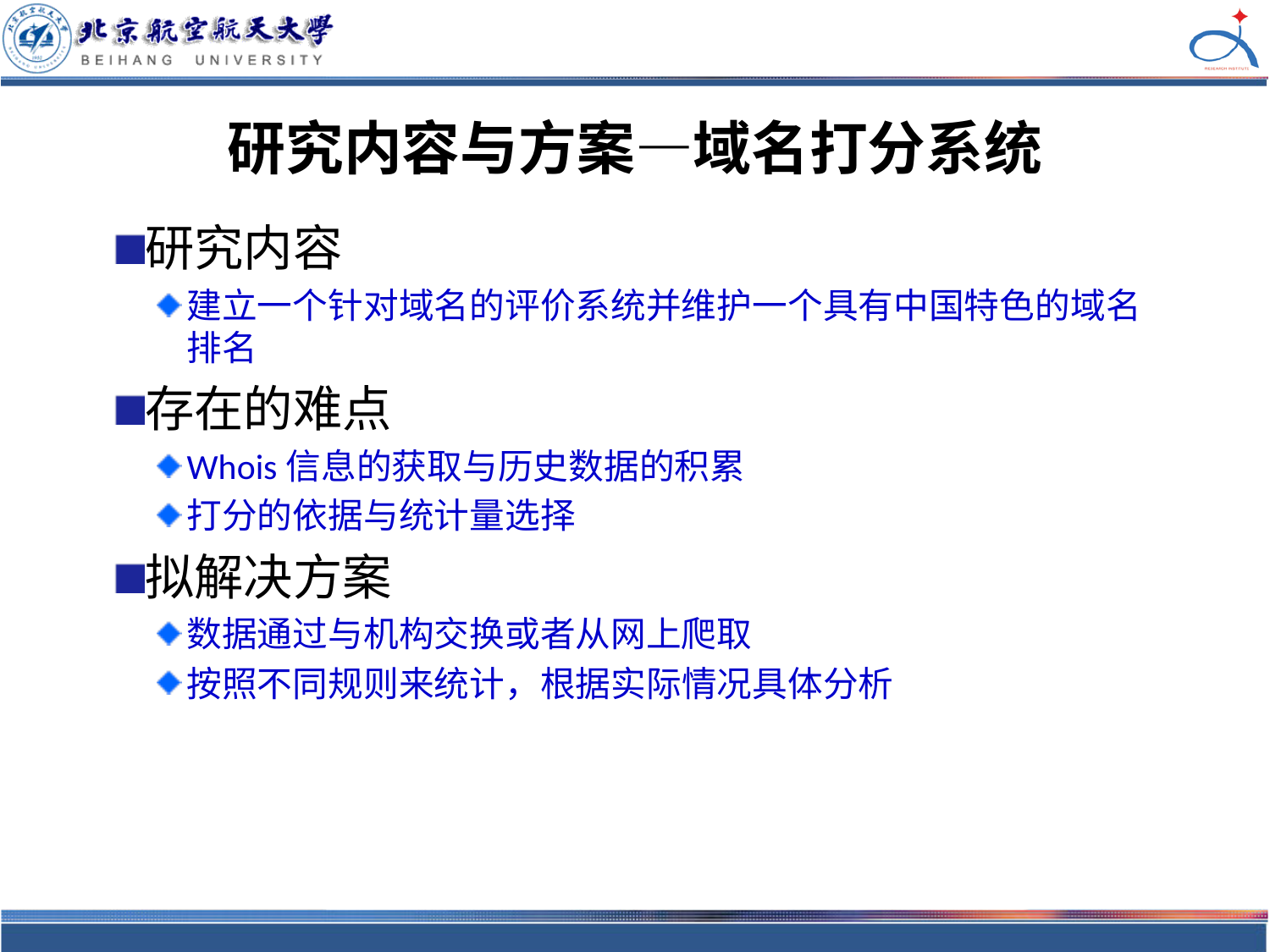

# 研究内容与方案—域名打分系统
研究内容
建立一个针对域名的评价系统并维护一个具有中国特色的域名排名
存在的难点
Whois信息的获取与历史数据的积累
打分的依据与统计量选择
拟解决方案
数据通过与机构交换或者从网上爬取
按照不同规则来统计，根据实际情况具体分析